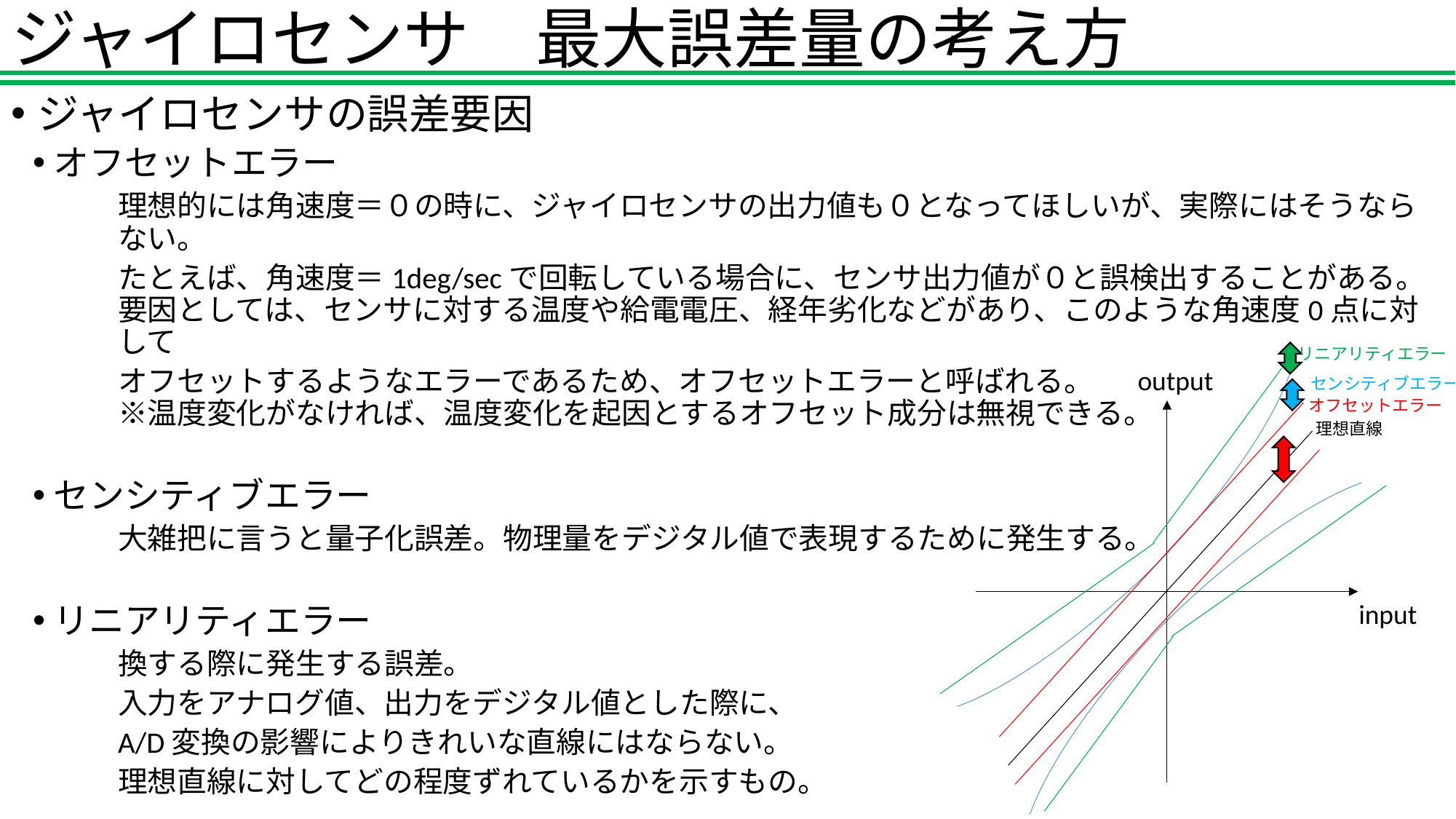

# ジャイロセンサ　最大誤差量の考え方
ジャイロセンサの誤差要因
オフセットエラー
理想的には角速度＝０の時に、ジャイロセンサの出力値も０となってほしいが、実際にはそうならない。
たとえば、角速度＝1deg/secで回転している場合に、センサ出力値が０と誤検出することがある。
要因としては、センサに対する温度や給電電圧、経年劣化などがあり、このような角速度0点に対して
オフセットするようなエラーであるため、オフセットエラーと呼ばれる。
※温度変化がなければ、温度変化を起因とするオフセット成分は無視できる。

センシティブエラー
大雑把に言うと量子化誤差。物理量をデジタル値で表現するために発生する。

リニアリティエラー
換する際に発生する誤差。
入力をアナログ値、出力をデジタル値とした際に、
A/D変換の影響によりきれいな直線にはならない。
理想直線に対してどの程度ずれているかを示すもの。

リニアリティエラー

output
センシティブエラー

オフセットエラー
理想直線

input